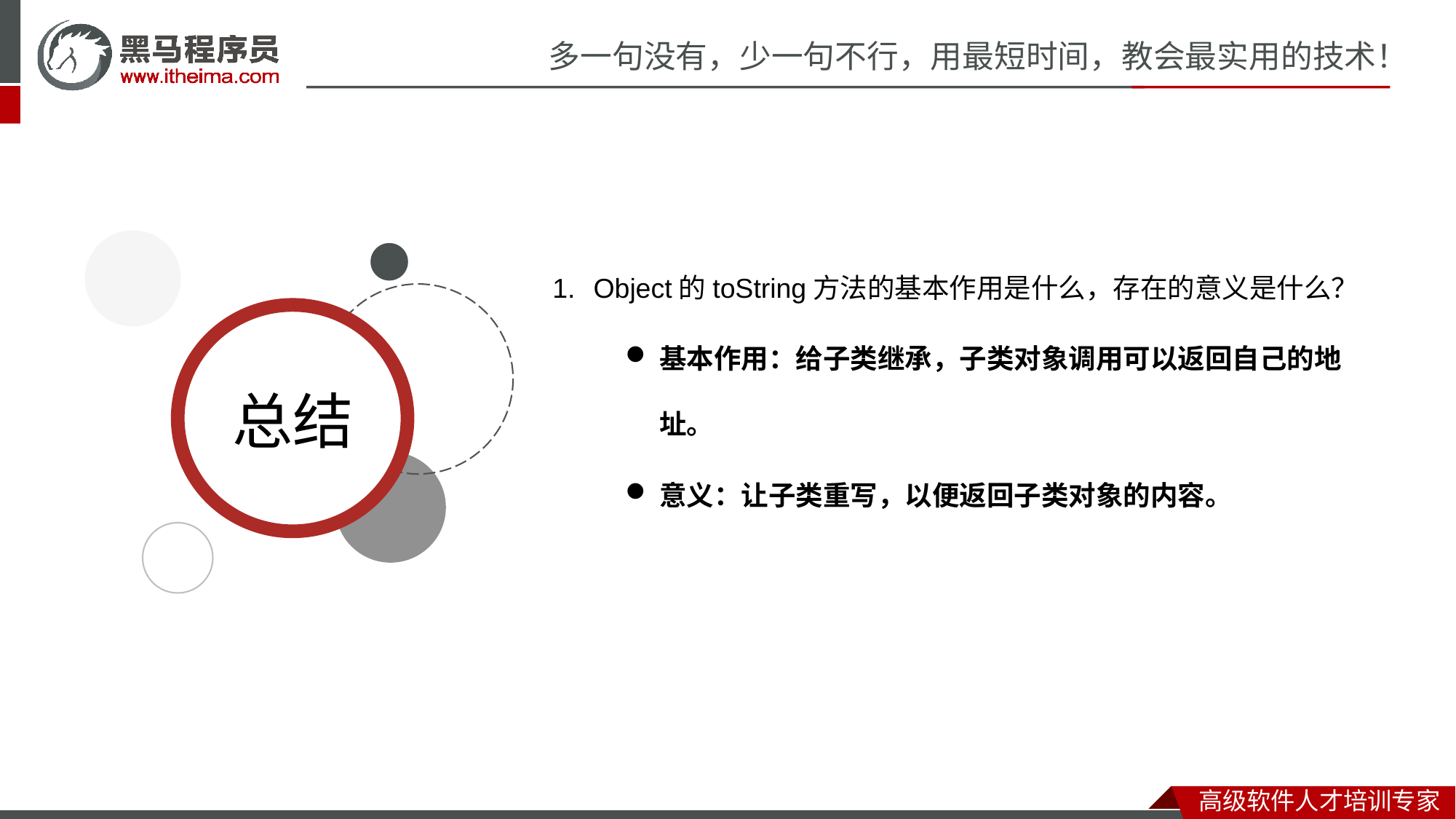

Object的toString方法的基本作用是什么，存在的意义是什么？
基本作用：给子类继承，子类对象调用可以返回自己的地址。
意义：让子类重写，以便返回子类对象的内容。